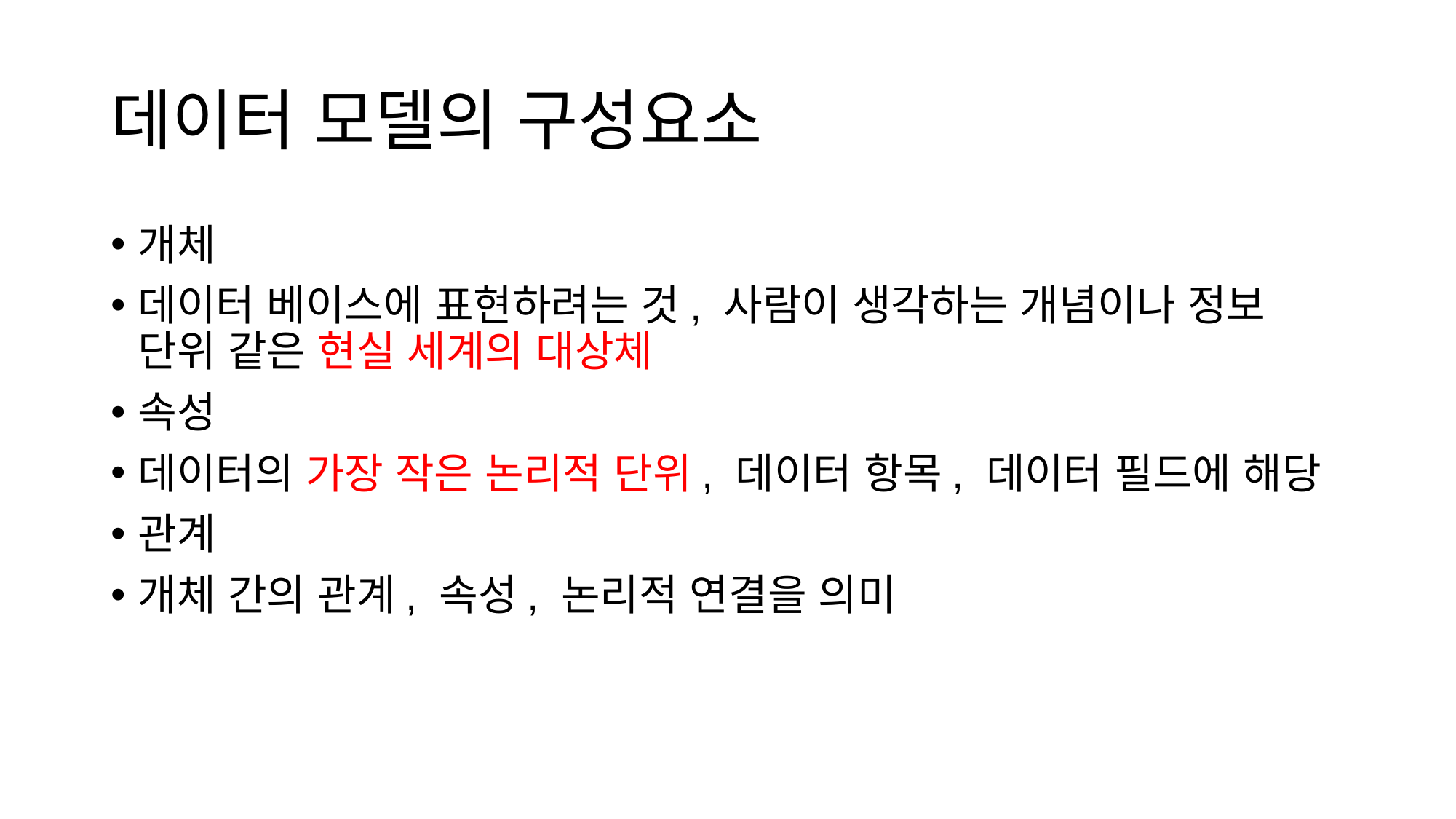

# 데이터 모델의 구성요소
개체
데이터 베이스에 표현하려는 것, 사람이 생각하는 개념이나 정보 단위 같은 현실 세계의 대상체
속성
데이터의 가장 작은 논리적 단위, 데이터 항목, 데이터 필드에 해당
관계
개체 간의 관계, 속성, 논리적 연결을 의미